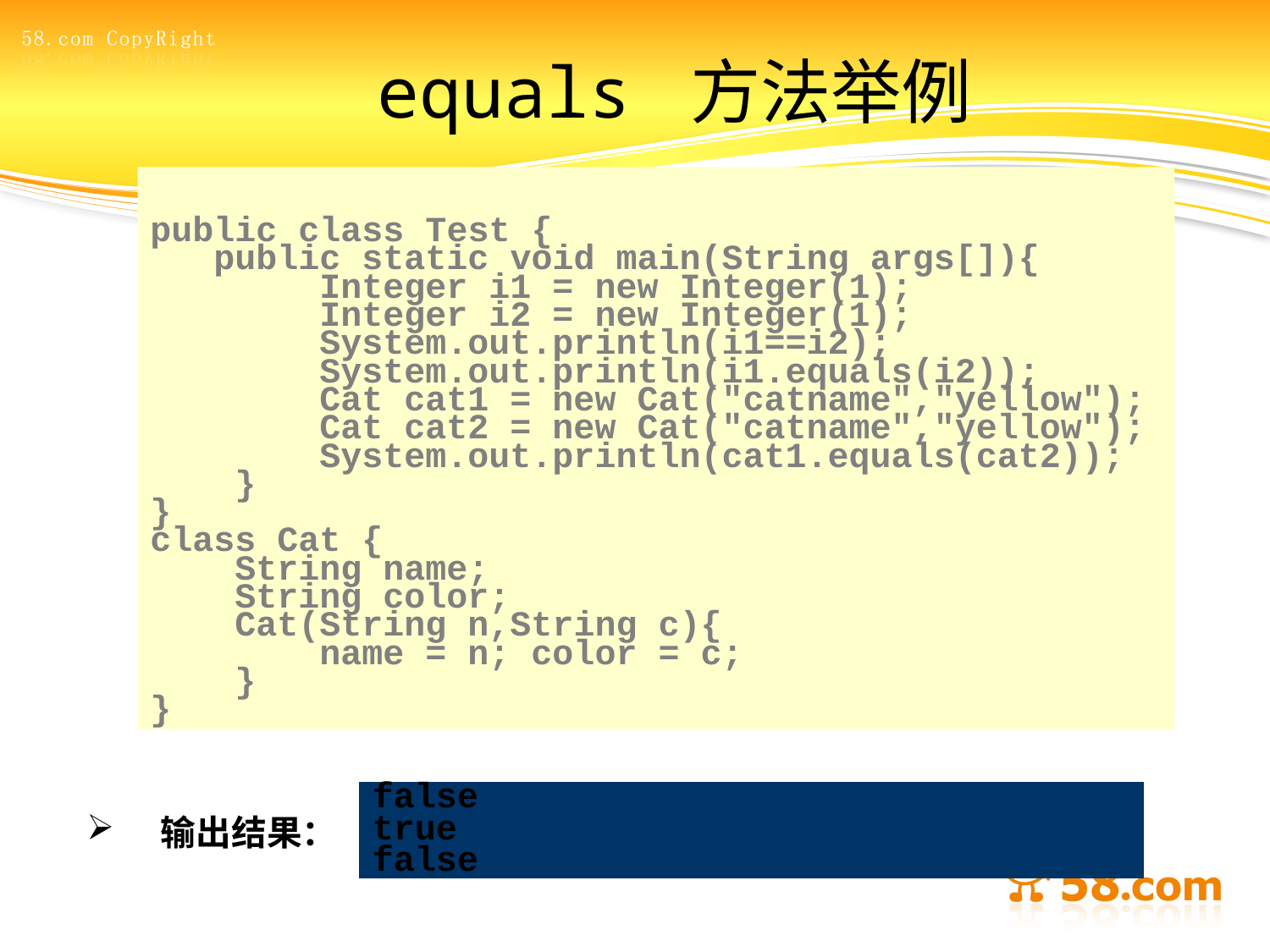

# equals 方法举例

public class Test {
   public static void main(String args[]){
        Integer i1 = new Integer(1);
        Integer i2 = new Integer(1);
        System.out.println(i1==i2);
        System.out.println(i1.equals(i2));
        Cat cat1 = new Cat("catname","yellow");
        Cat cat2 = new Cat("catname","yellow");
        System.out.println(cat1.equals(cat2));
    }
}
class Cat {
    String name;
    String color;
    Cat(String n,String c){
        name = n; color = c;
    }
}
false
true
false
输出结果：